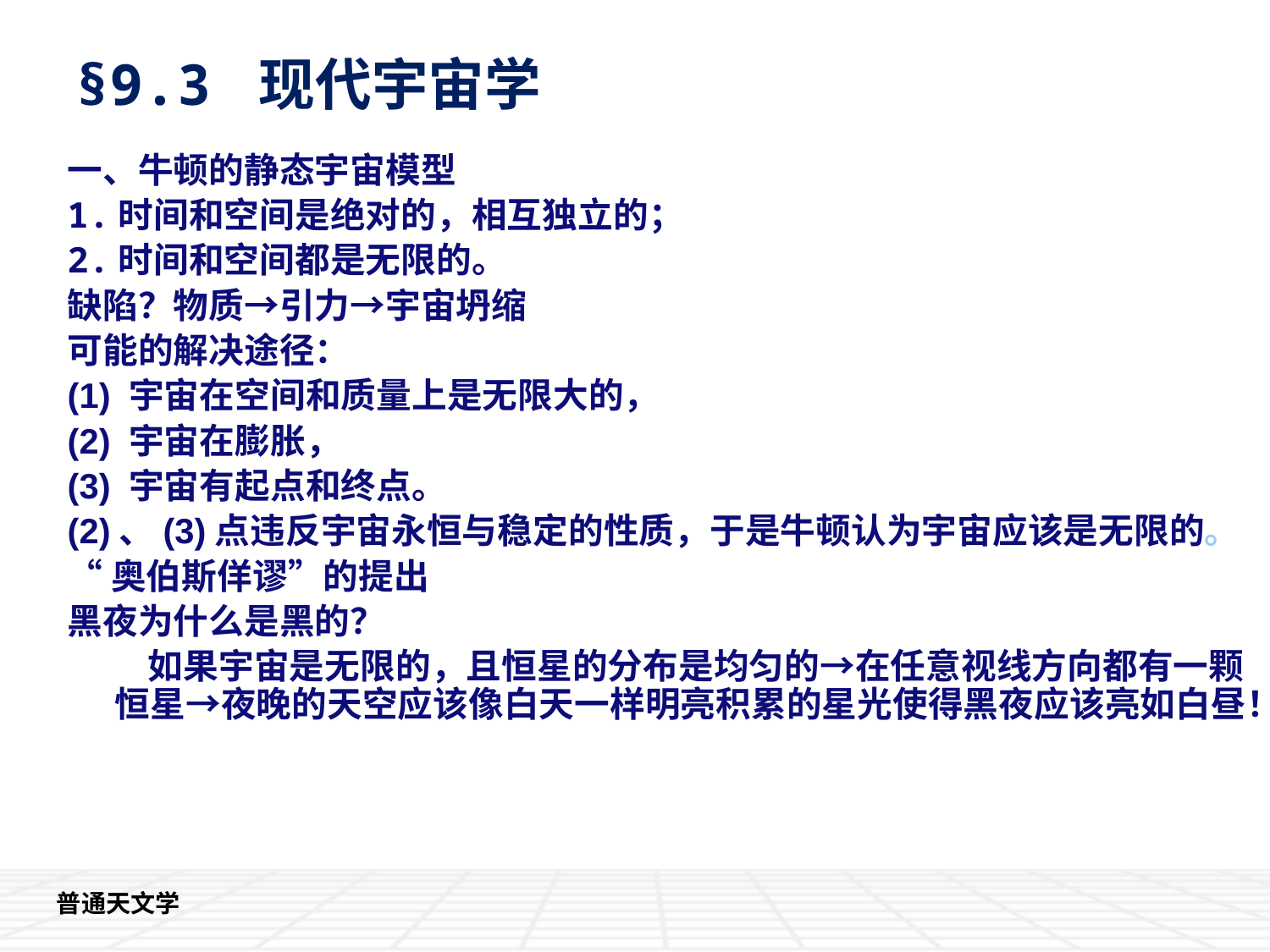

§9.3 现代宇宙学
一、牛顿的静态宇宙模型
1.时间和空间是绝对的，相互独立的；
2.时间和空间都是无限的。
缺陷？物质→引力→宇宙坍缩
可能的解决途径：
(1) 宇宙在空间和质量上是无限大的，
(2) 宇宙在膨胀，
(3) 宇宙有起点和终点。
(2)、(3)点违反宇宙永恒与稳定的性质，于是牛顿认为宇宙应该是无限的。
“奥伯斯佯谬”的提出
黑夜为什么是黑的？
         如果宇宙是无限的，且恒星的分布是均匀的→在任意视线方向都有一颗恒星→夜晚的天空应该像白天一样明亮积累的星光使得黑夜应该亮如白昼！
   普通天文学